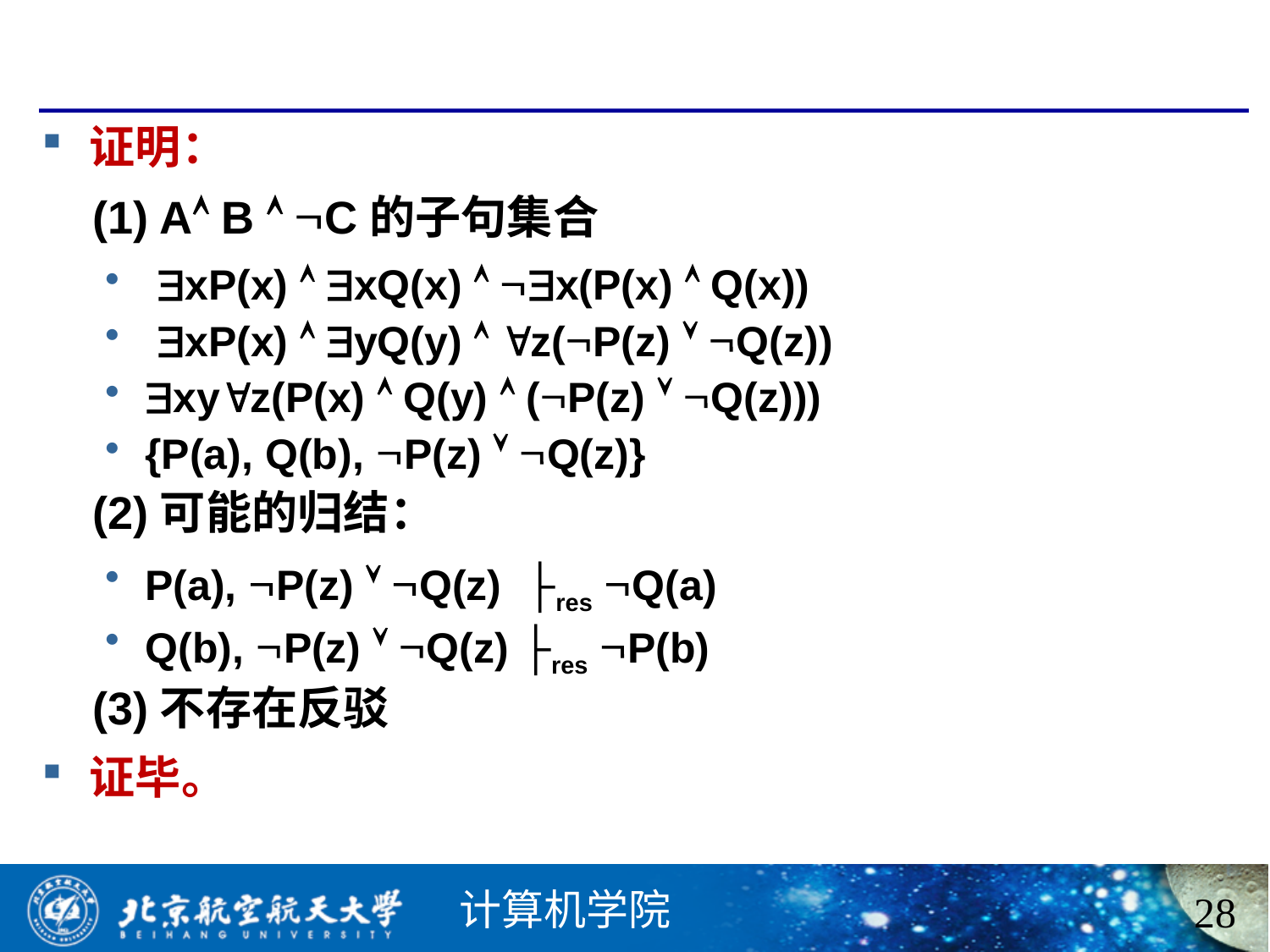

#
证明：
    (1) A∧ B ∧ ¬C的子句集合
 ∃xP(x) ∧ ∃xQ(x) ∧ ¬∃x(P(x) ∧ Q(x))
 ∃xP(x) ∧ ∃yQ(y) ∧ ∀z(¬P(z) ∨ ¬Q(z))
∃xy∀z(P(x) ∧ Q(y) ∧ (¬P(z) ∨ ¬Q(z)))
{P(a), Q(b), ¬P(z) ∨ ¬Q(z)}
    (2)可能的归结：
P(a), ¬P(z) ∨ ¬Q(z)  ├res ¬Q(a)
Q(b), ¬P(z) ∨ ¬Q(z) ├res ¬P(b)
    (3)不存在反驳
证毕。